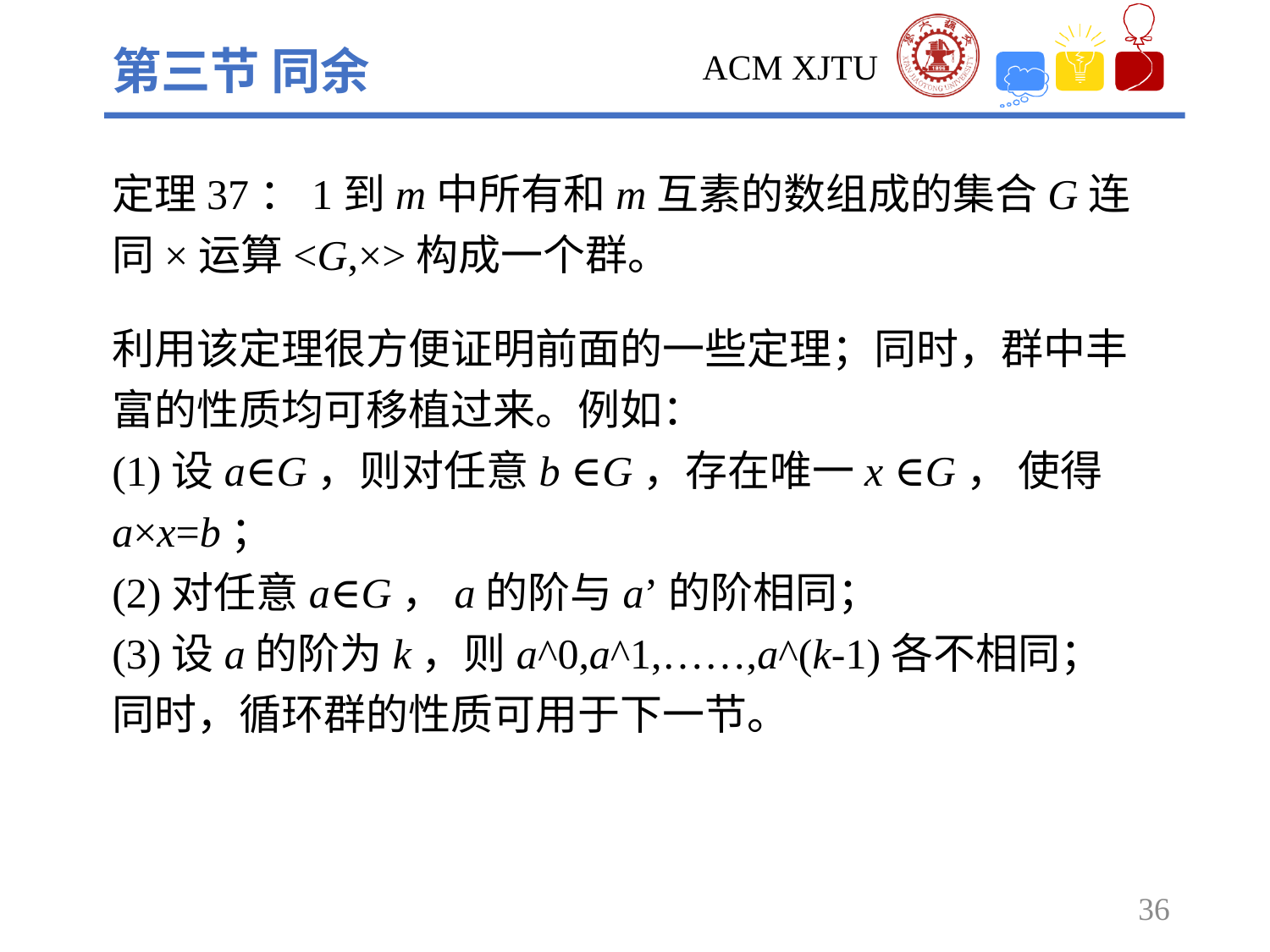

第三节 同余
定理37：1到m中所有和m互素的数组成的集合G连同×运算<G,×>构成一个群。
利用该定理很方便证明前面的一些定理；同时，群中丰富的性质均可移植过来。例如：
(1)设a∈G，则对任意b ∈G，存在唯一x ∈G， 使得a×x=b；
(2)对任意a∈G，a的阶与a’的阶相同；
(3)设a的阶为k，则a^0,a^1,……,a^(k-1)各不相同；
同时，循环群的性质可用于下一节。
36